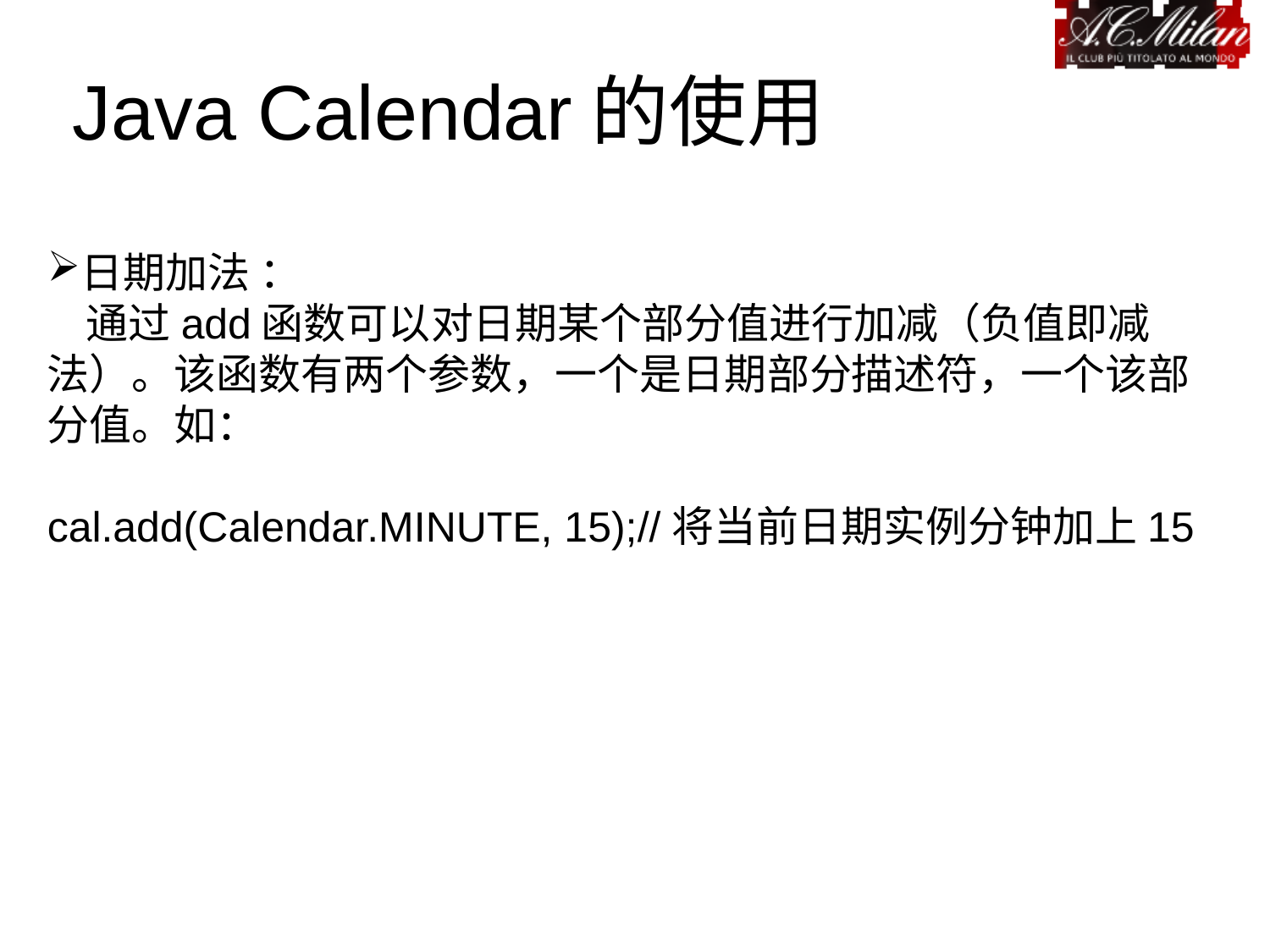

Java Calendar的使用

日期加法 ：
   通过add函数可以对日期某个部分值进行加减（负值即减法）。该函数有两个参数，一个是日期部分描述符，一个该部分值。如：

cal.add(Calendar.MINUTE, 15);//将当前日期实例分钟加上15